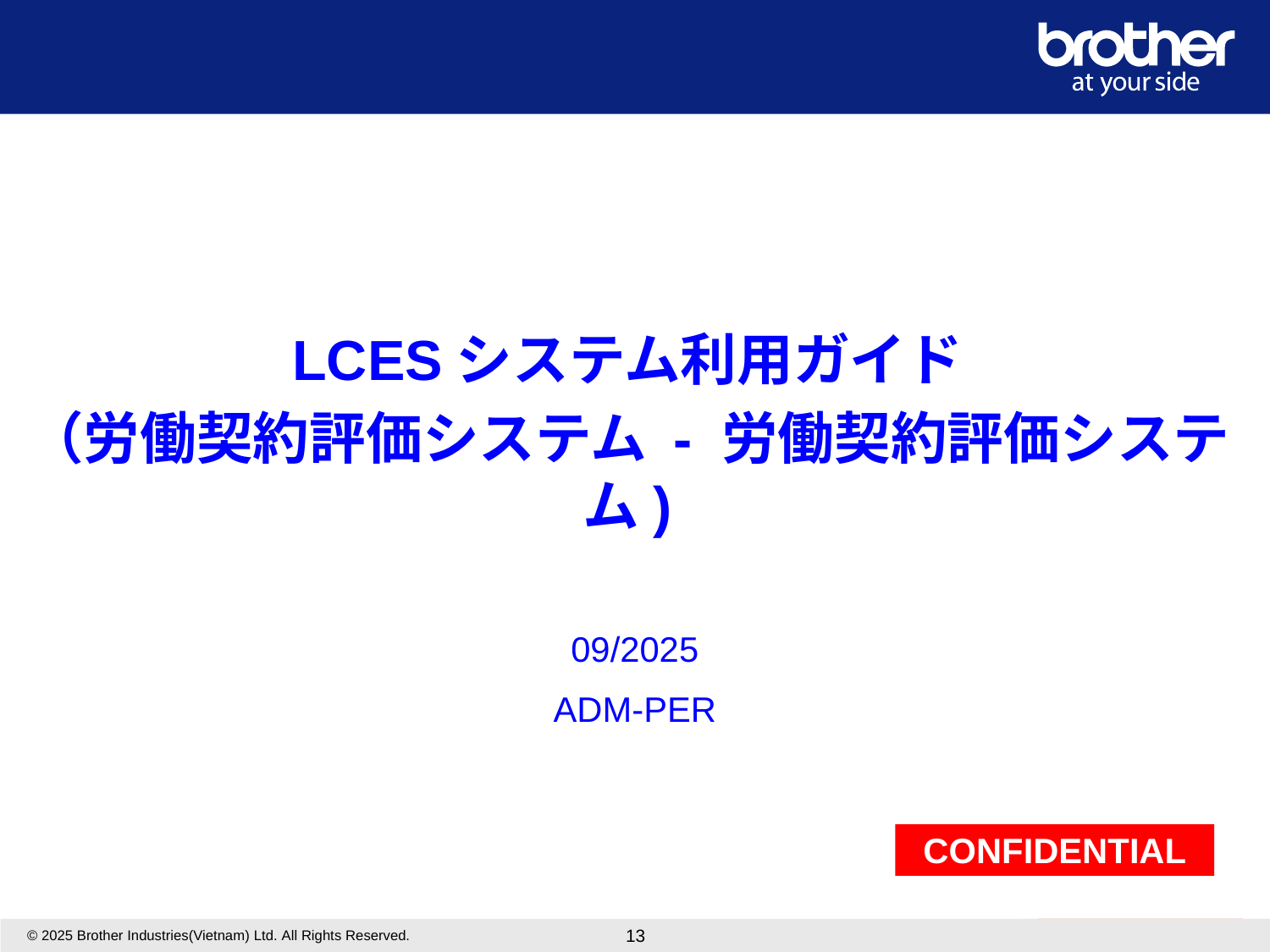

LCESシステム利用ガイド
（労働契約評価システム - 労働契約評価システム)
09/2025
ADM-PER
13